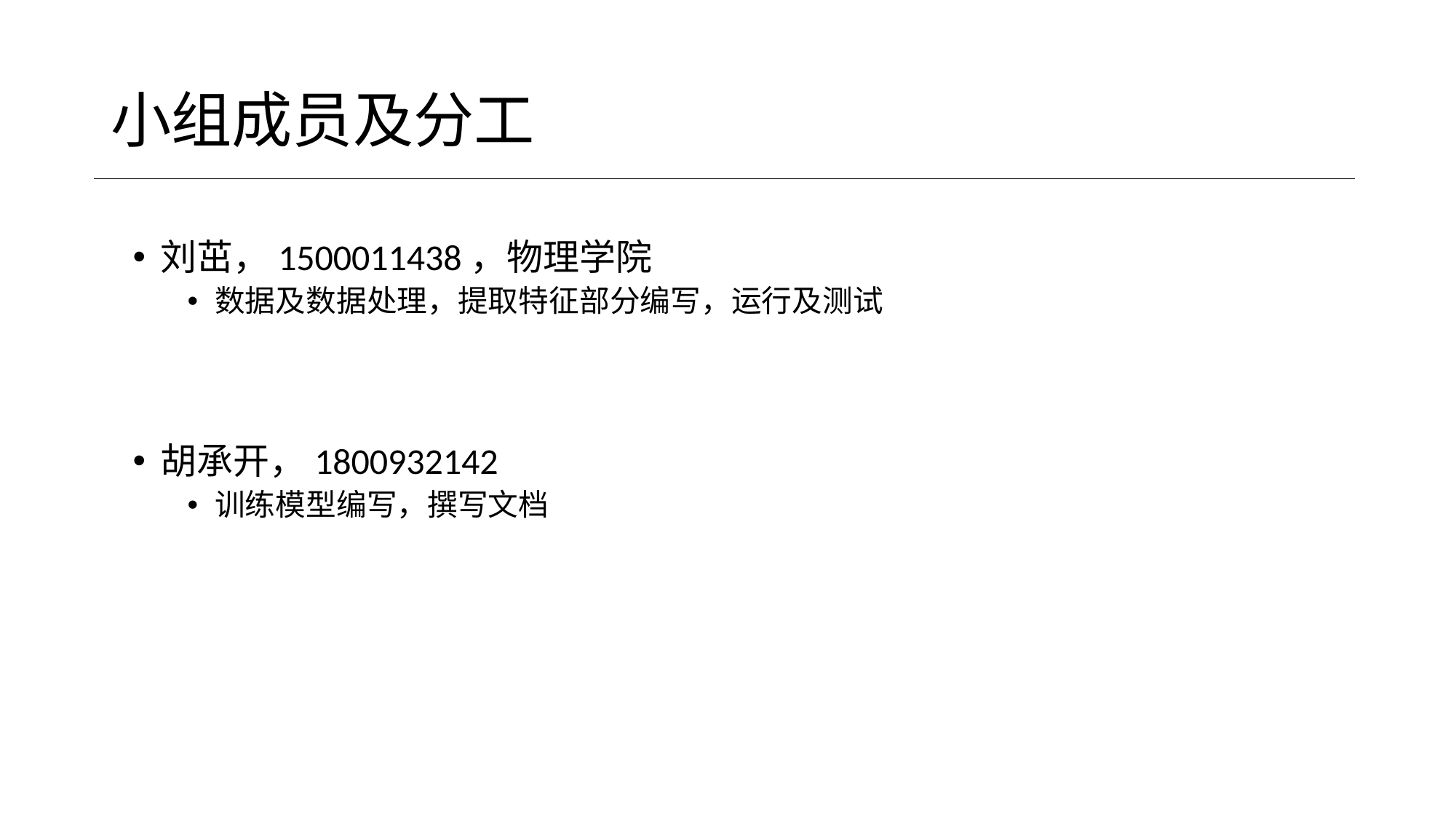

# 小组成员及分工
刘茁，1500011438，物理学院
数据及数据处理，提取特征部分编写，运行及测试

胡承开，1800932142
训练模型编写，撰写文档